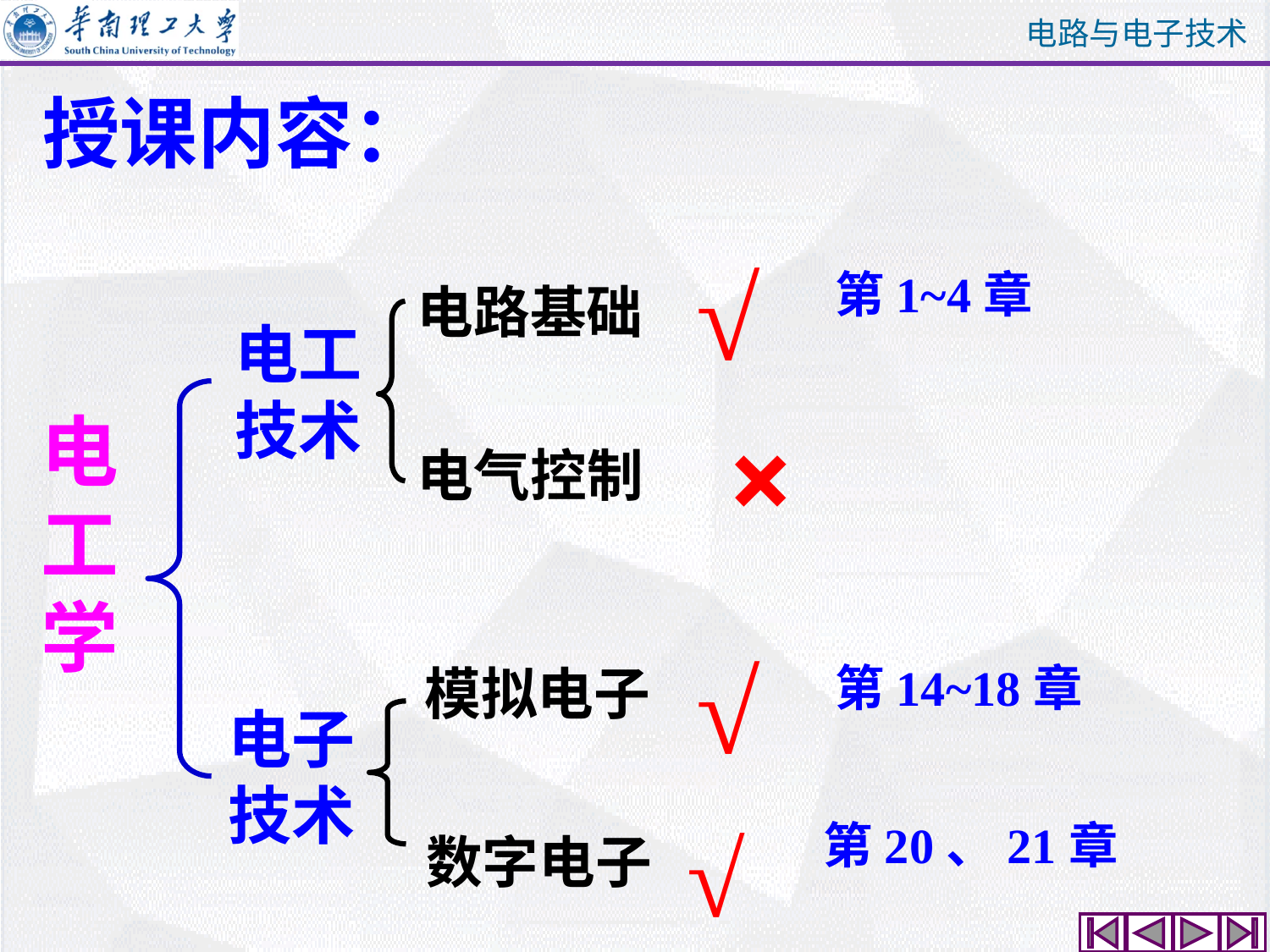

授课内容：
√
电路基础

电工
技术

电
工
学
模拟电子
电子
技术

×
电气控制
√
√
数字电子
第1~4章
第14~18章
第20、21章